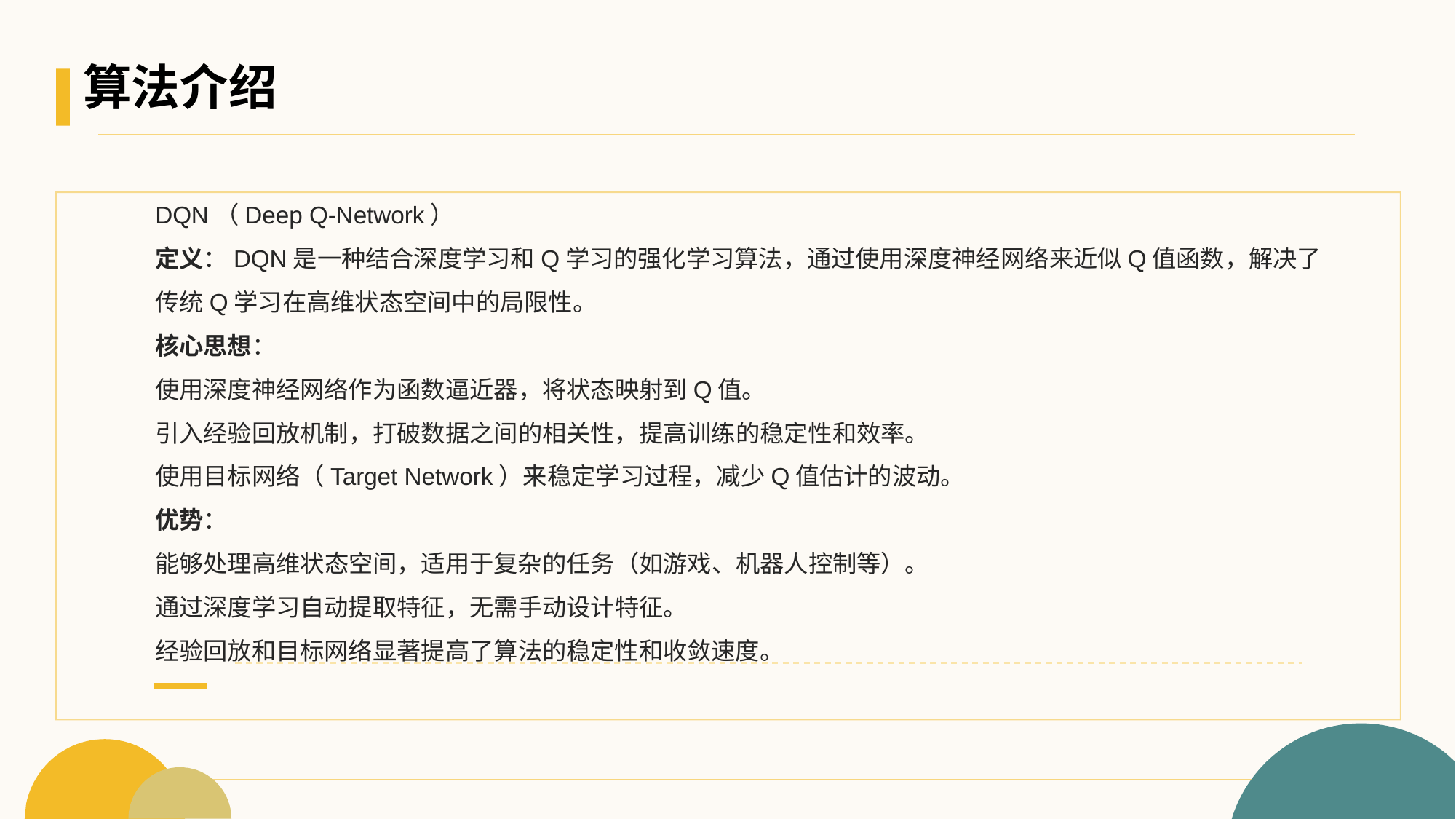

# 算法介绍

DQN（Deep Q-Network）
定义：DQN是一种结合深度学习和Q学习的强化学习算法，通过使用深度神经网络来近似Q值函数，解决了传统Q学习在高维状态空间中的局限性。
核心思想：
使用深度神经网络作为函数逼近器，将状态映射到Q值。
引入经验回放机制，打破数据之间的相关性，提高训练的稳定性和效率。
使用目标网络（Target Network）来稳定学习过程，减少Q值估计的波动。
优势：
能够处理高维状态空间，适用于复杂的任务（如游戏、机器人控制等）。
通过深度学习自动提取特征，无需手动设计特征。
经验回放和目标网络显著提高了算法的稳定性和收敛速度。